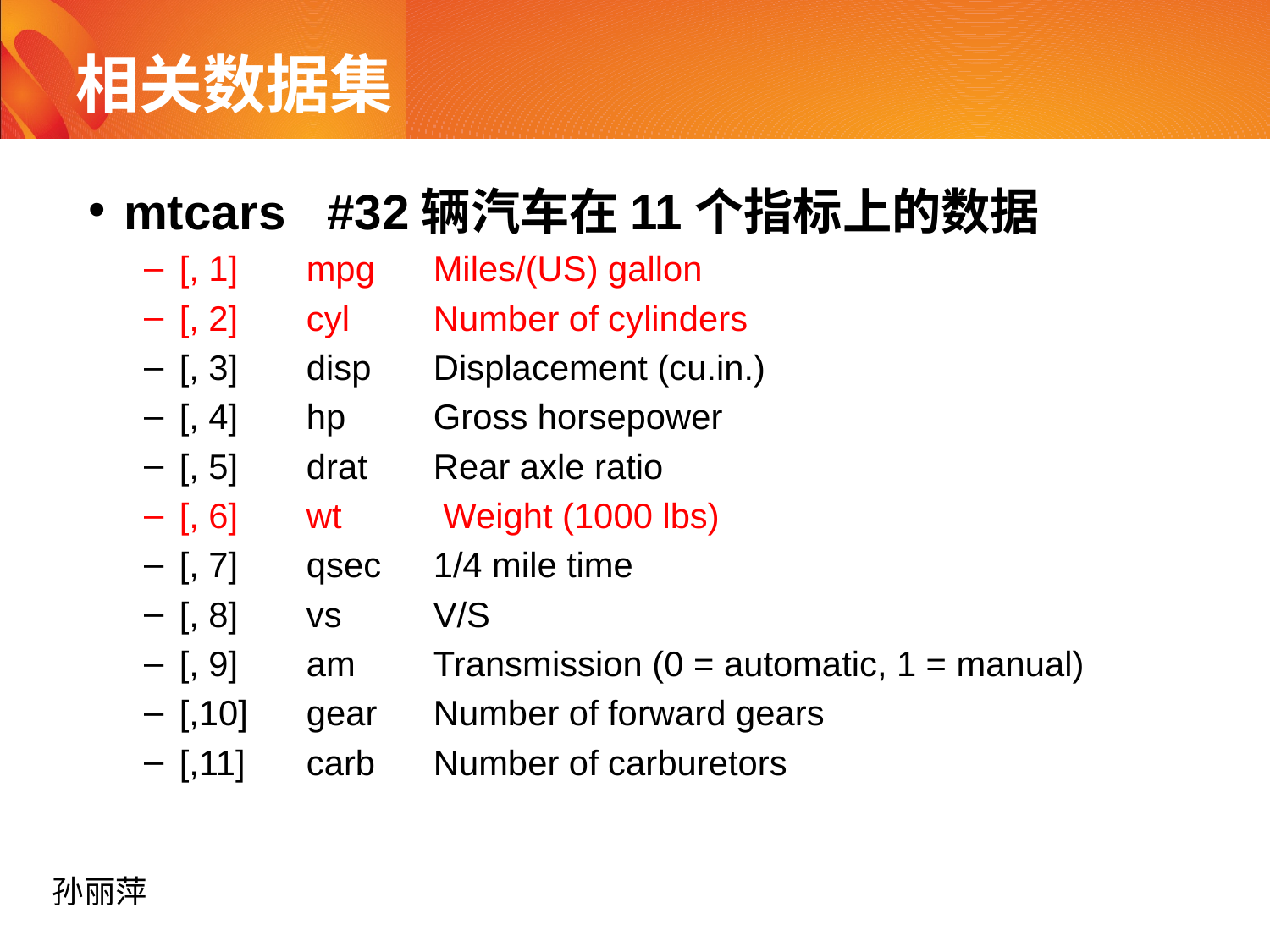

# 相关数据集
mtcars   #32辆汽车在11个指标上的数据
[, 1]	mpg	Miles/(US) gallon
[, 2]	cyl	Number of cylinders
[, 3]	disp	Displacement (cu.in.)
[, 4]	hp	Gross horsepower
[, 5]	drat	Rear axle ratio
[, 6]	wt	 Weight (1000 lbs)
[, 7]	qsec	1/4 mile time
[, 8]	vs	V/S
[, 9]	am	Transmission (0 = automatic, 1 = manual)
[,10]	gear	Number of forward gears
[,11]	carb	Number of carburetors

5